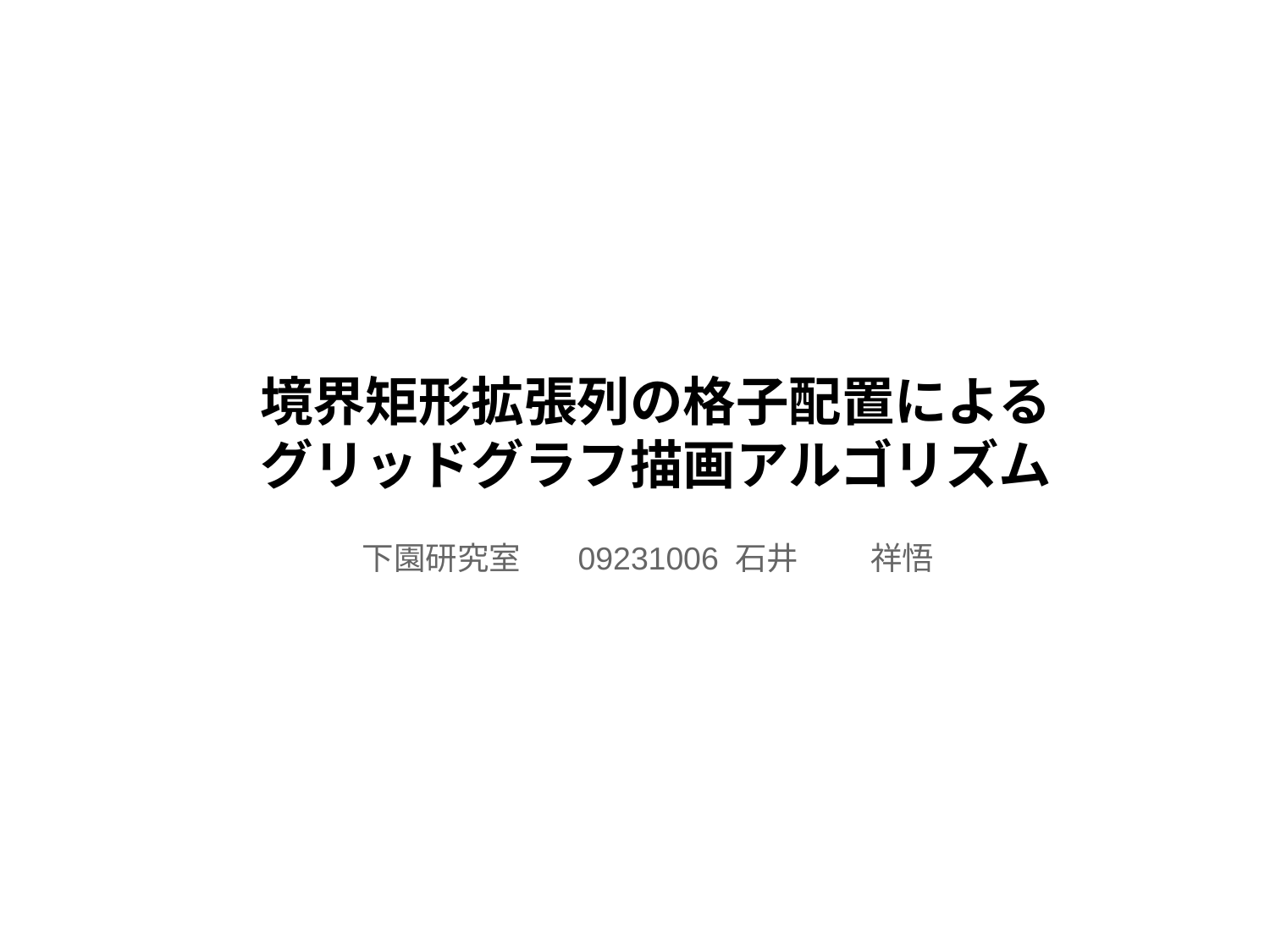

# 境界矩形拡張列の格子配置による
グリッドグラフ描画アルゴリズム
下園研究室　  09231006 石井 　　祥悟